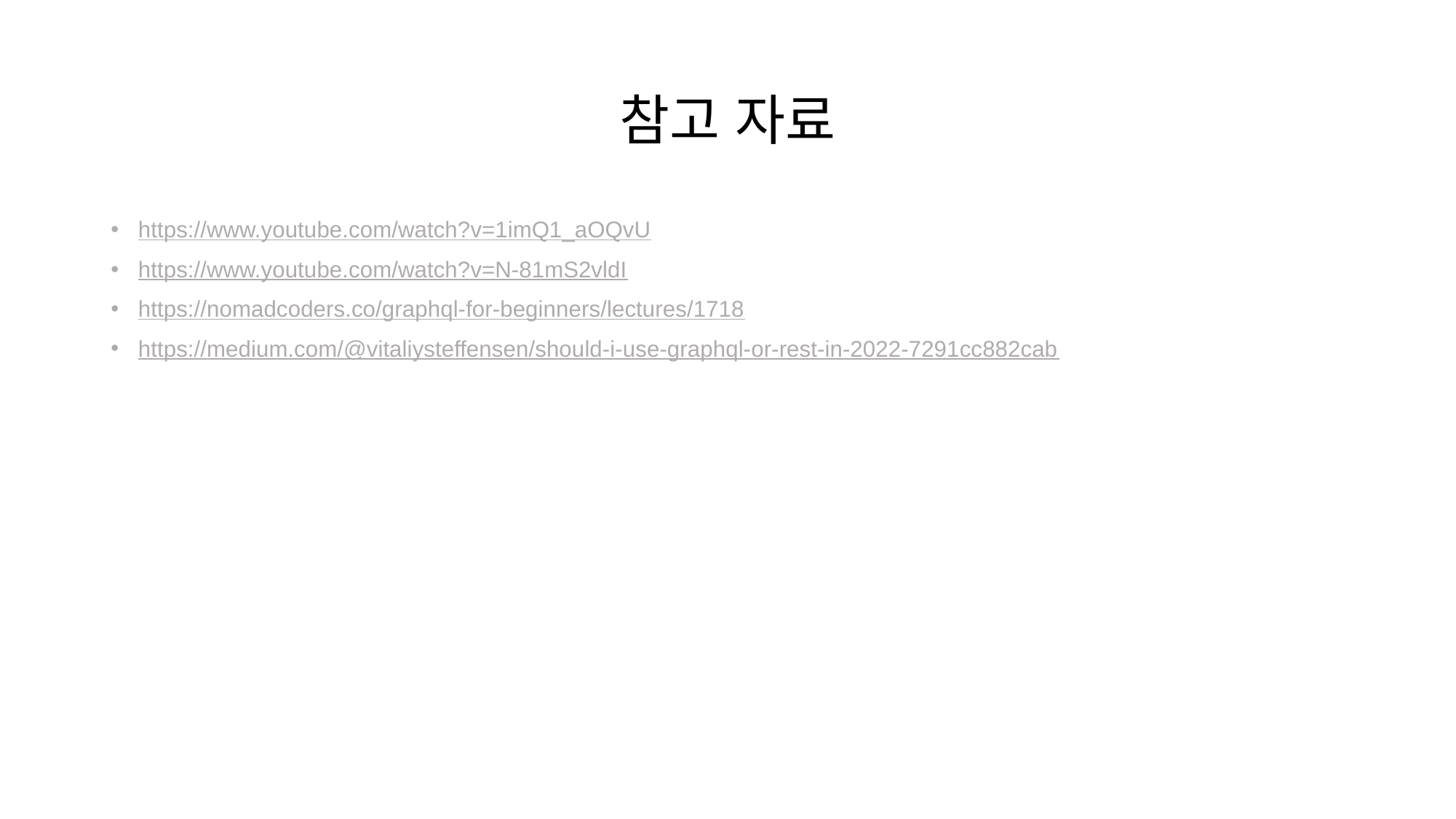

# 참고 자료
https://www.youtube.com/watch?v=1imQ1_aOQvU
https://www.youtube.com/watch?v=N-81mS2vldI
https://nomadcoders.co/graphql-for-beginners/lectures/1718
https://medium.com/@vitaliysteffensen/should-i-use-graphql-or-rest-in-2022-7291cc882cab